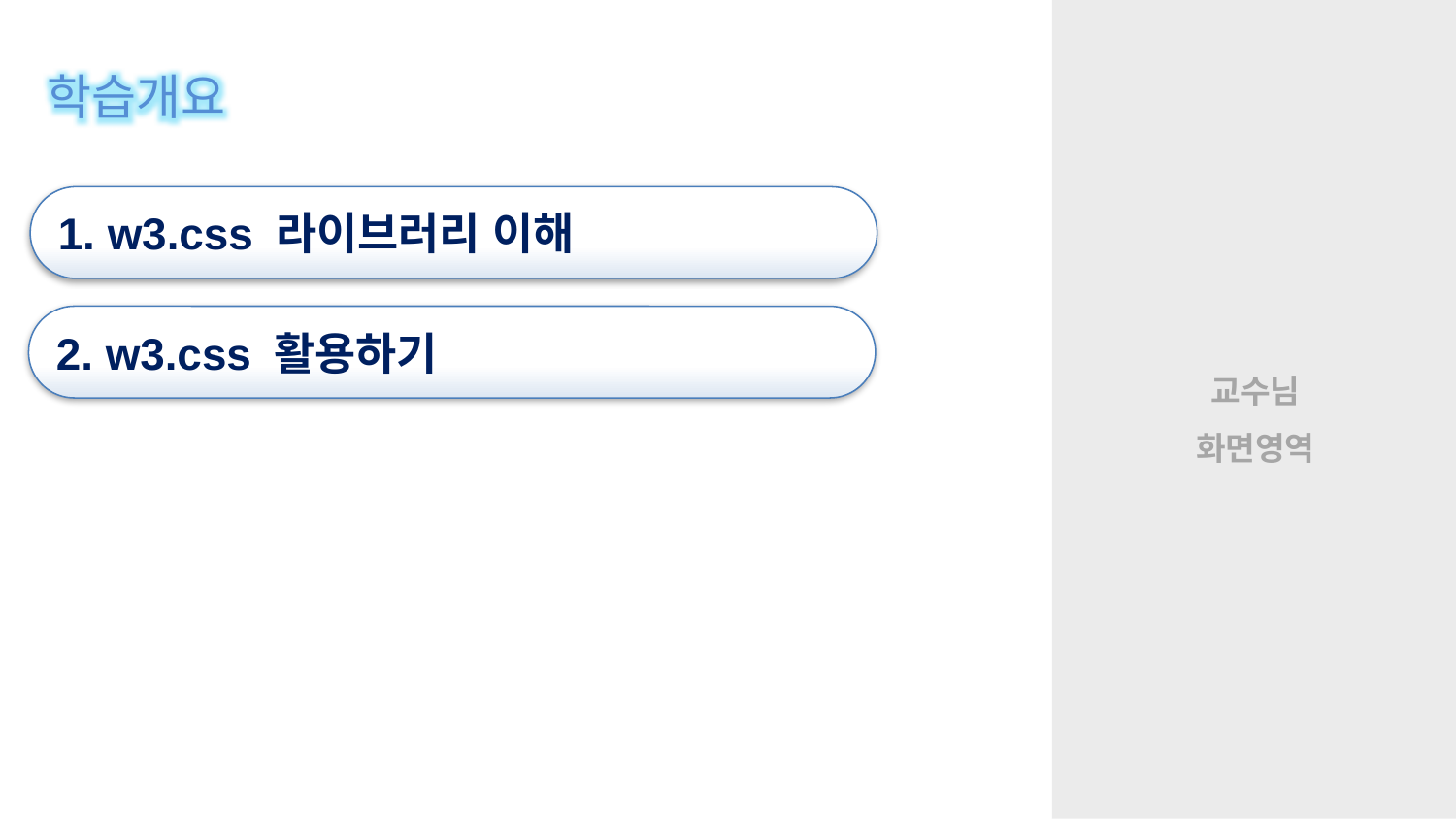

학습개요
1. w3.css 라이브러리 이해
2. w3.css 활용하기